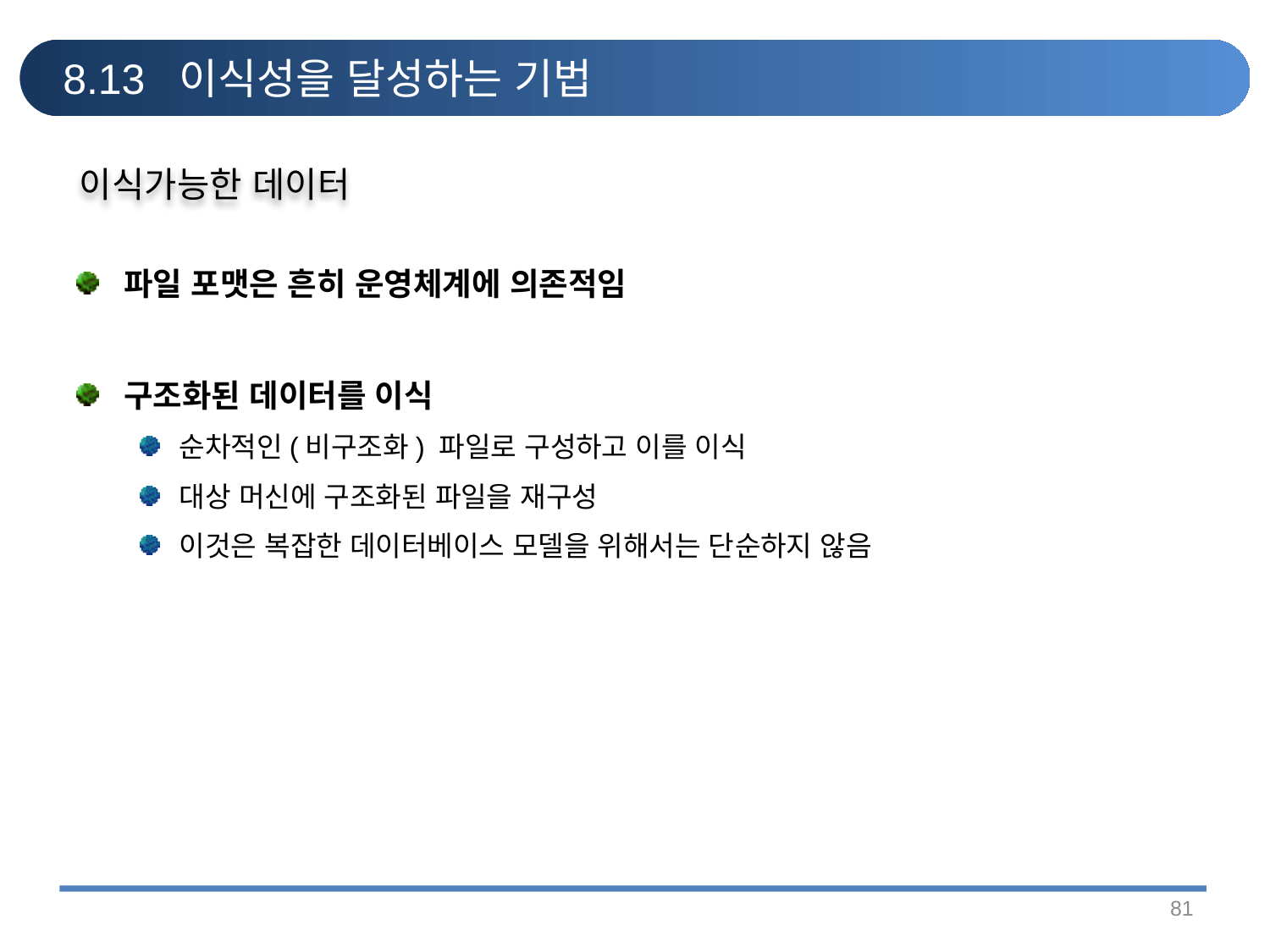

# 8.13  이식성을 달성하는 기법
이식가능한 데이터
파일 포맷은 흔히 운영체계에 의존적임

구조화된 데이터를 이식
순차적인(비구조화) 파일로 구성하고 이를 이식
대상 머신에 구조화된 파일을 재구성
이것은 복잡한 데이터베이스 모델을 위해서는 단순하지 않음
81